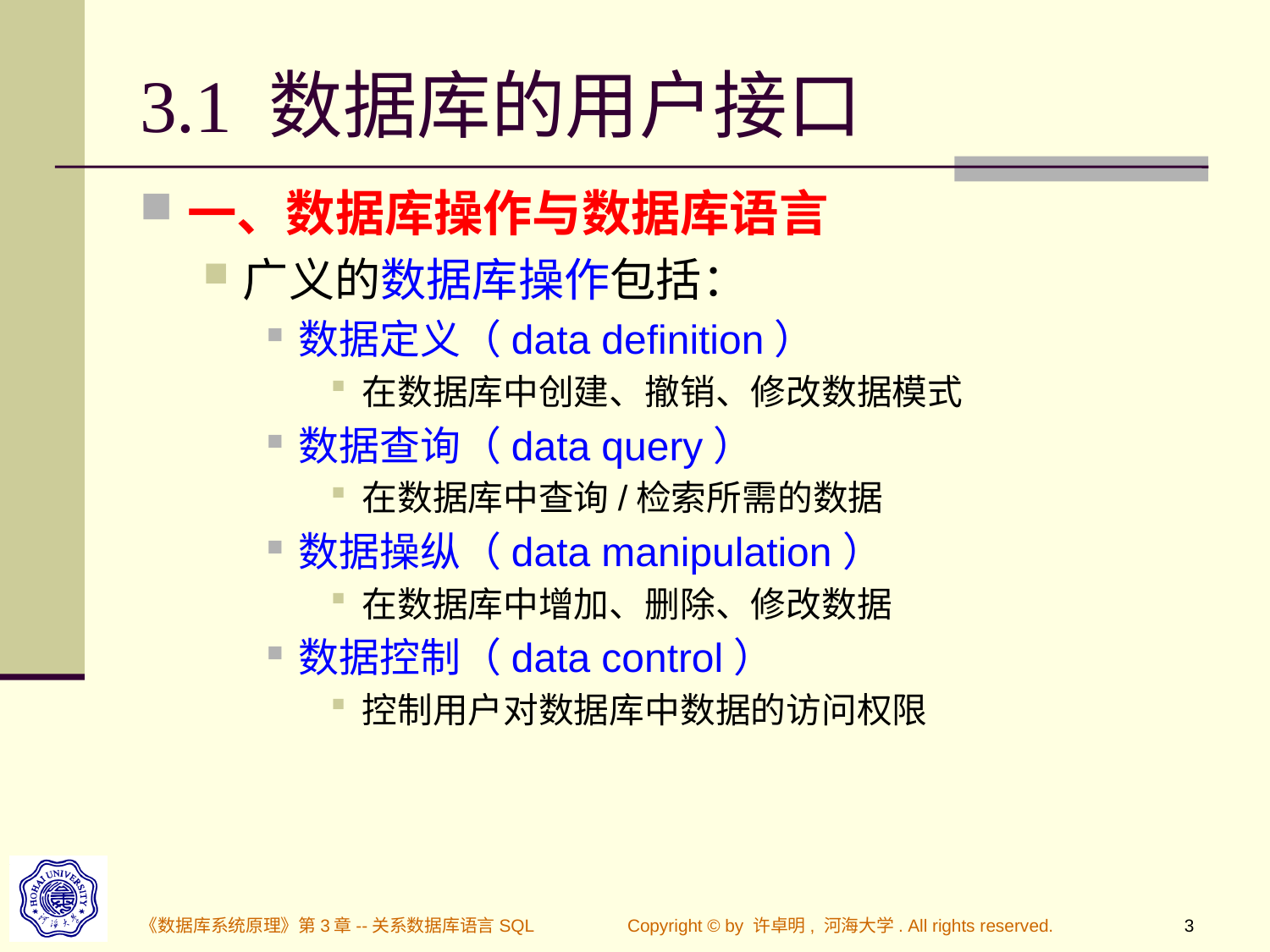

# 3.1 数据库的用户接口
一、数据库操作与数据库语言
广义的数据库操作包括：
数据定义（data definition）
在数据库中创建、撤销、修改数据模式
数据查询（data query）
在数据库中查询/检索所需的数据
数据操纵（data manipulation）
在数据库中增加、删除、修改数据
数据控制（data control）
控制用户对数据库中数据的访问权限
《数据库系统原理》第3章--关系数据库语言SQL
Copyright © by 许卓明, 河海大学. All rights reserved.
3